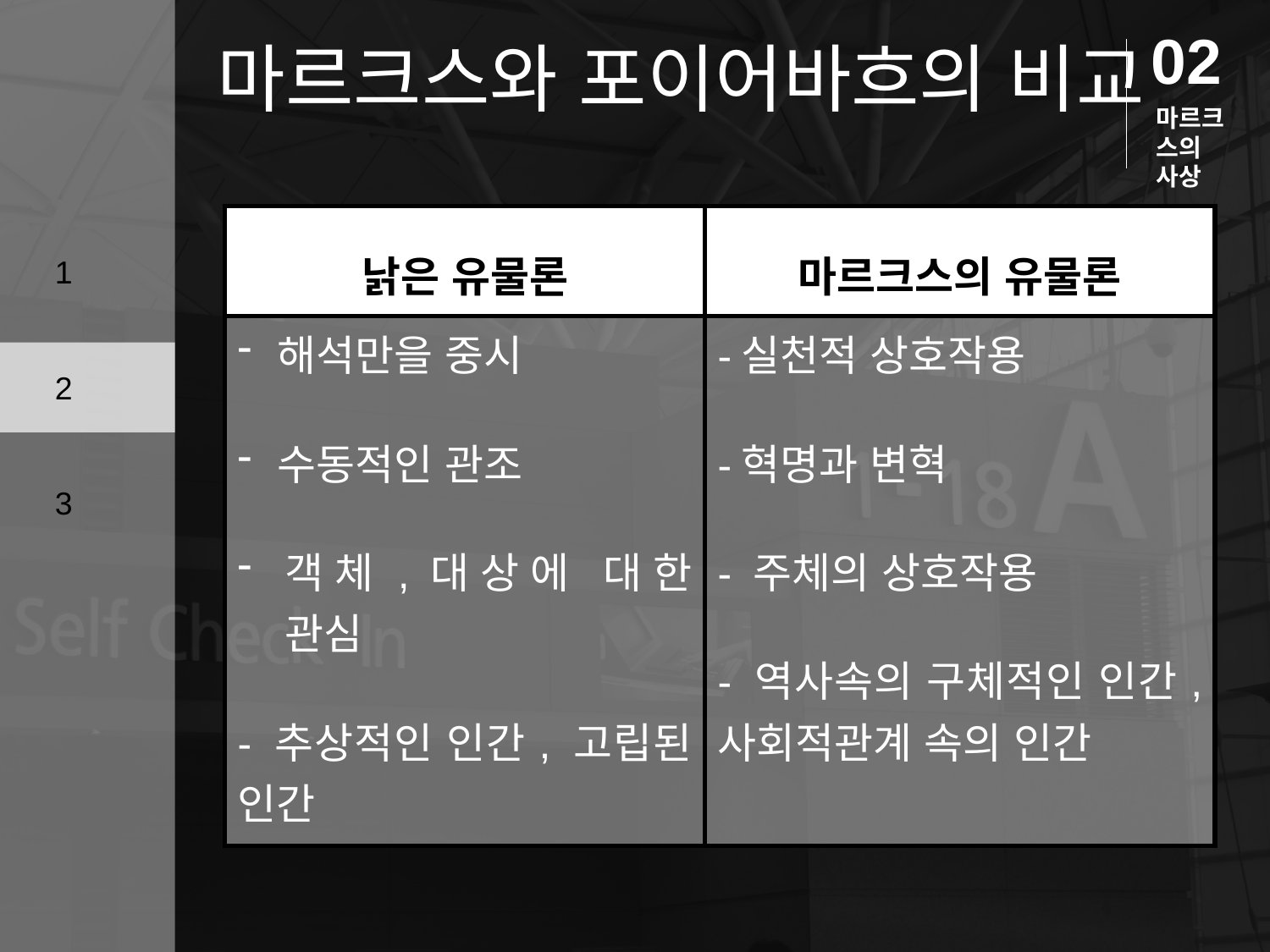

02
마르크스와 포이어바흐의 비교
마르크스의 사상
| 낡은 유물론 | 마르크스의 유물론 |
| --- | --- |
| 해석만을 중시 수동적인 관조 객체,대상에 대한 관심 - 추상적인 인간, 고립된 인간 | -실천적 상호작용 -혁명과 변혁 - 주체의 상호작용 - 역사속의 구체적인 인간, 사회적관계 속의 인간 |
1

2
3